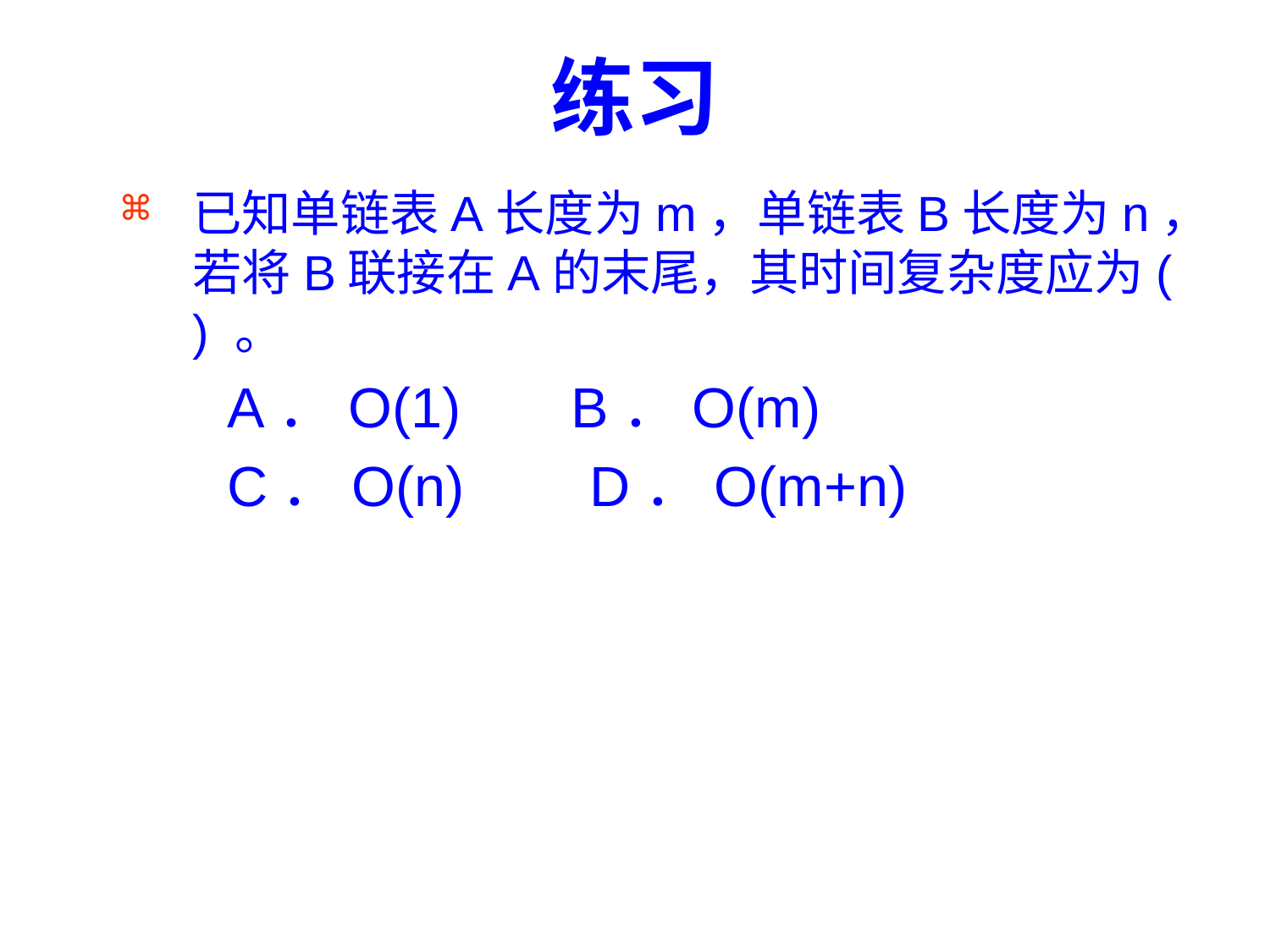

# 练习
已知单链表A长度为m，单链表B长度为n，若将B联接在A的末尾，其时间复杂度应为(    ) 。
           A．O(1)       B．O(m)
           C．O(n)        D．O(m+n)